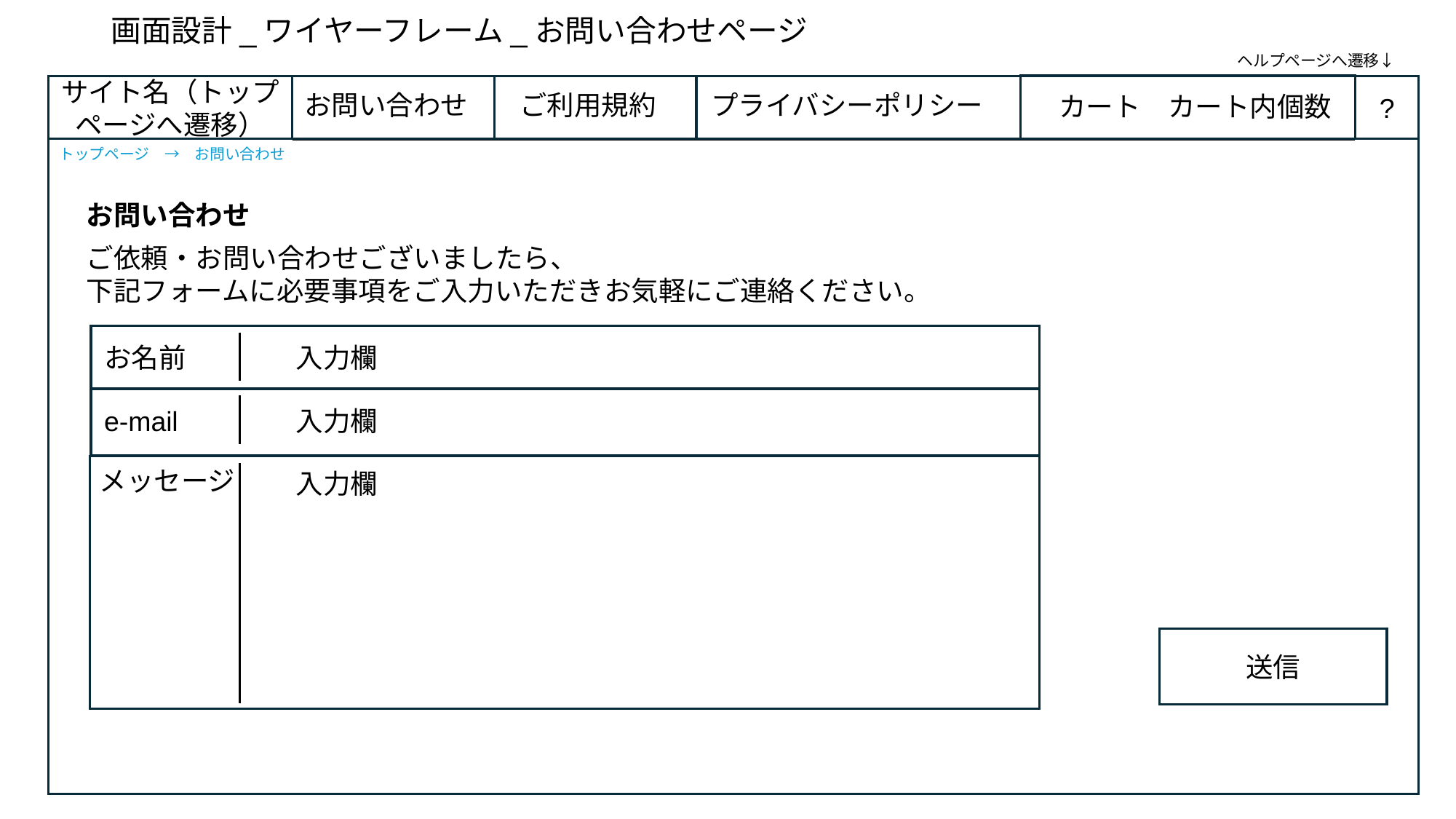

# 画面設計_ワイヤーフレーム_お問い合わせページ
ヘルプページへ遷移↓
プライバシーポリシー

ご利用規約

お問い合わせ
サイト名（トップページへ遷移）

?
カート　カート内個数
トップページ　→　お問い合わせ
お問い合わせ
ご依頼・お問い合わせございましたら、
下記フォームに必要事項をご入力いただきお気軽にご連絡ください。

お名前
入力欄

e-mail
入力欄

メッセージ
入力欄
送信